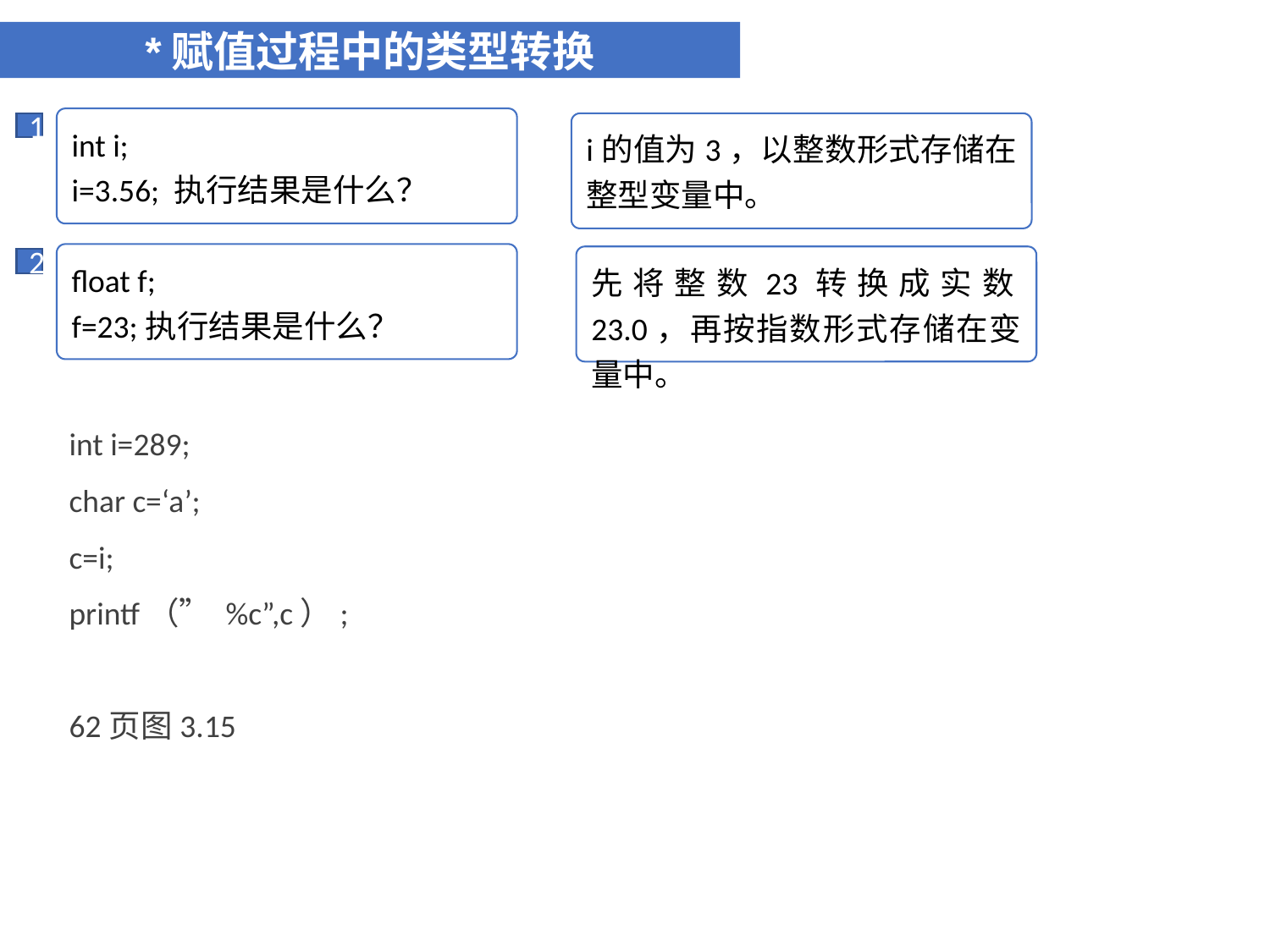

*赋值过程中的类型转换
int i;
i=3.56; 执行结果是什么？
1
i的值为3，以整数形式存储在整型变量中。
float f;
f=23;执行结果是什么？
先将整数23转换成实数23.0，再按指数形式存储在变量中。
2
int i=289;
char c=‘a’;
c=i;
printf（” %c”,c）;

62页图3.15